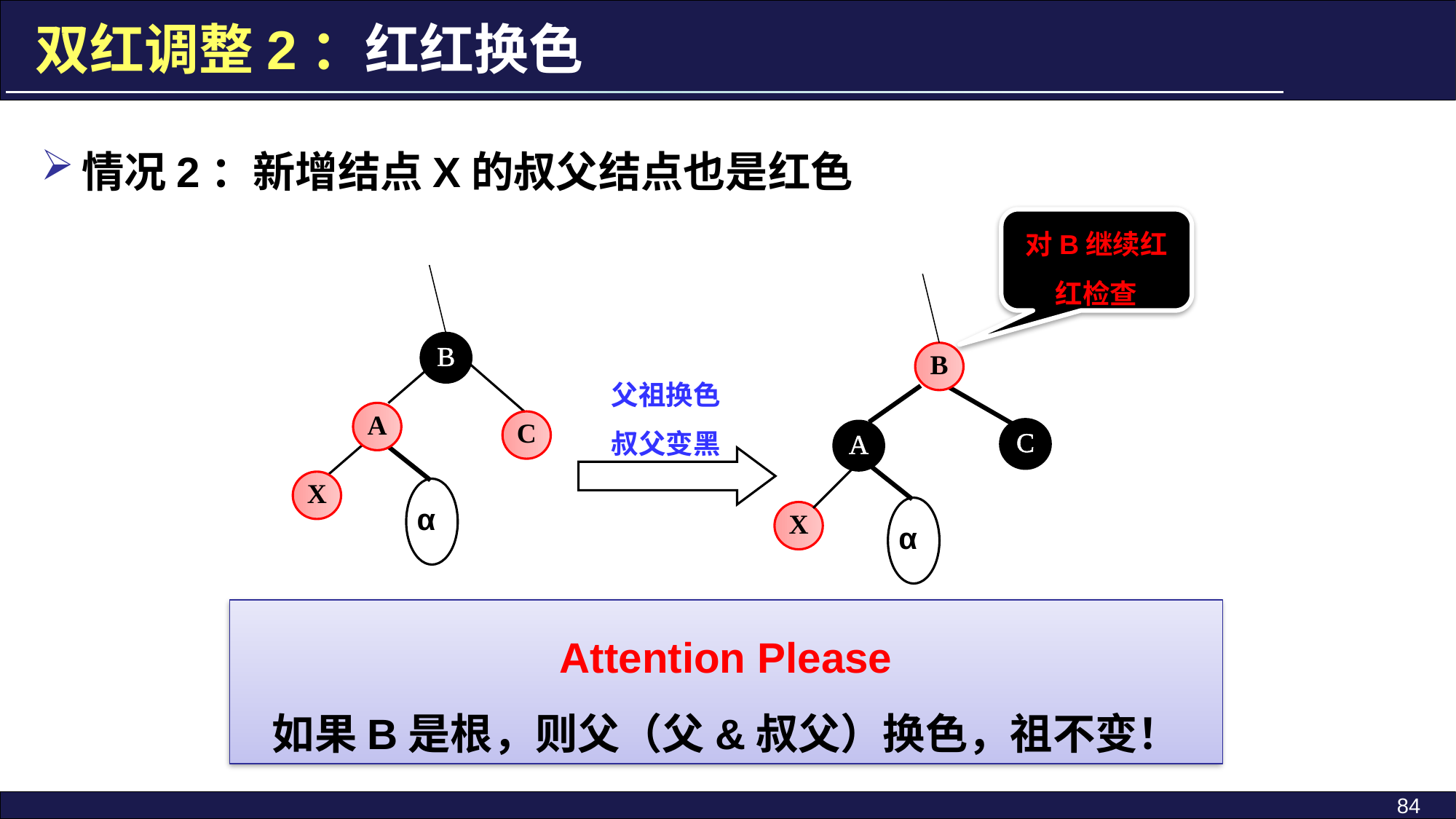

双红调整2：红红换色
情况2：新增结点X的叔父结点也是红色
对B继续红红检查
B
B
父祖换色
叔父变黑

A
C
C
A

X

α

X
α
Attention Please
如果B是根，则父（父&叔父）换色，祖不变！
84